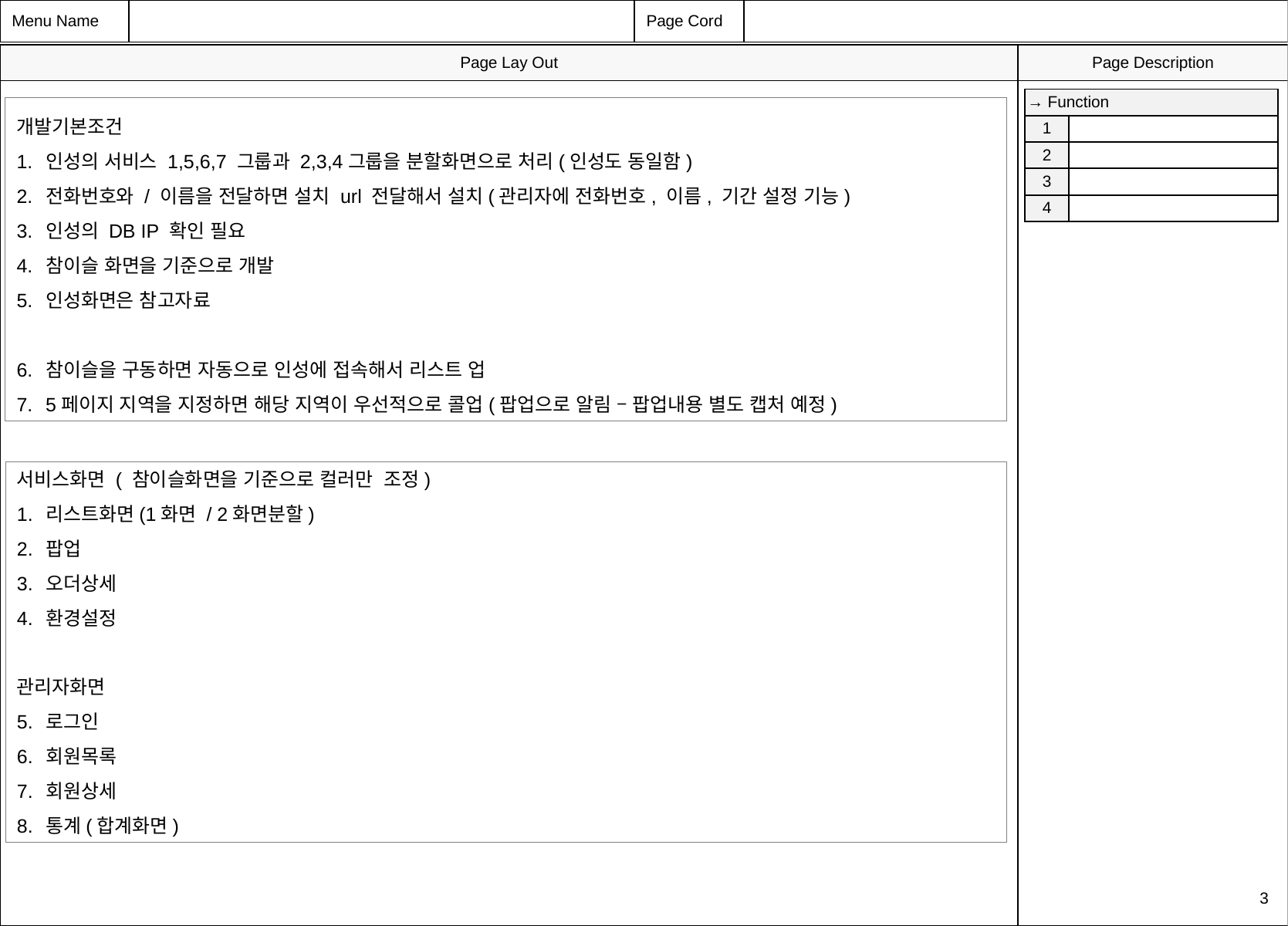

| → Function |  |
| --- | --- |
| 1 |  |
| 2 |  |
| 3 |  |
| 4 |  |
개발기본조건
인성의 서비스 1,5,6,7 그룹과 2,3,4그룹을 분할화면으로 처리(인성도 동일함)
전화번호와 / 이름을 전달하면 설치 url 전달해서 설치(관리자에 전화번호, 이름, 기간 설정 기능)
인성의 DB IP 확인 필요
참이슬 화면을 기준으로 개발
인성화면은 참고자료

참이슬을 구동하면 자동으로 인성에 접속해서 리스트 업
5페이지 지역을 지정하면 해당 지역이 우선적으로 콜업(팝업으로 알림 – 팝업내용 별도 캡처 예정)
서비스화면 ( 참이슬화면을 기준으로 컬러만  조정)
리스트화면(1화면 / 2화면분할)
팝업
오더상세
환경설정

관리자화면
로그인
회원목록
회원상세
통계(합계화면)